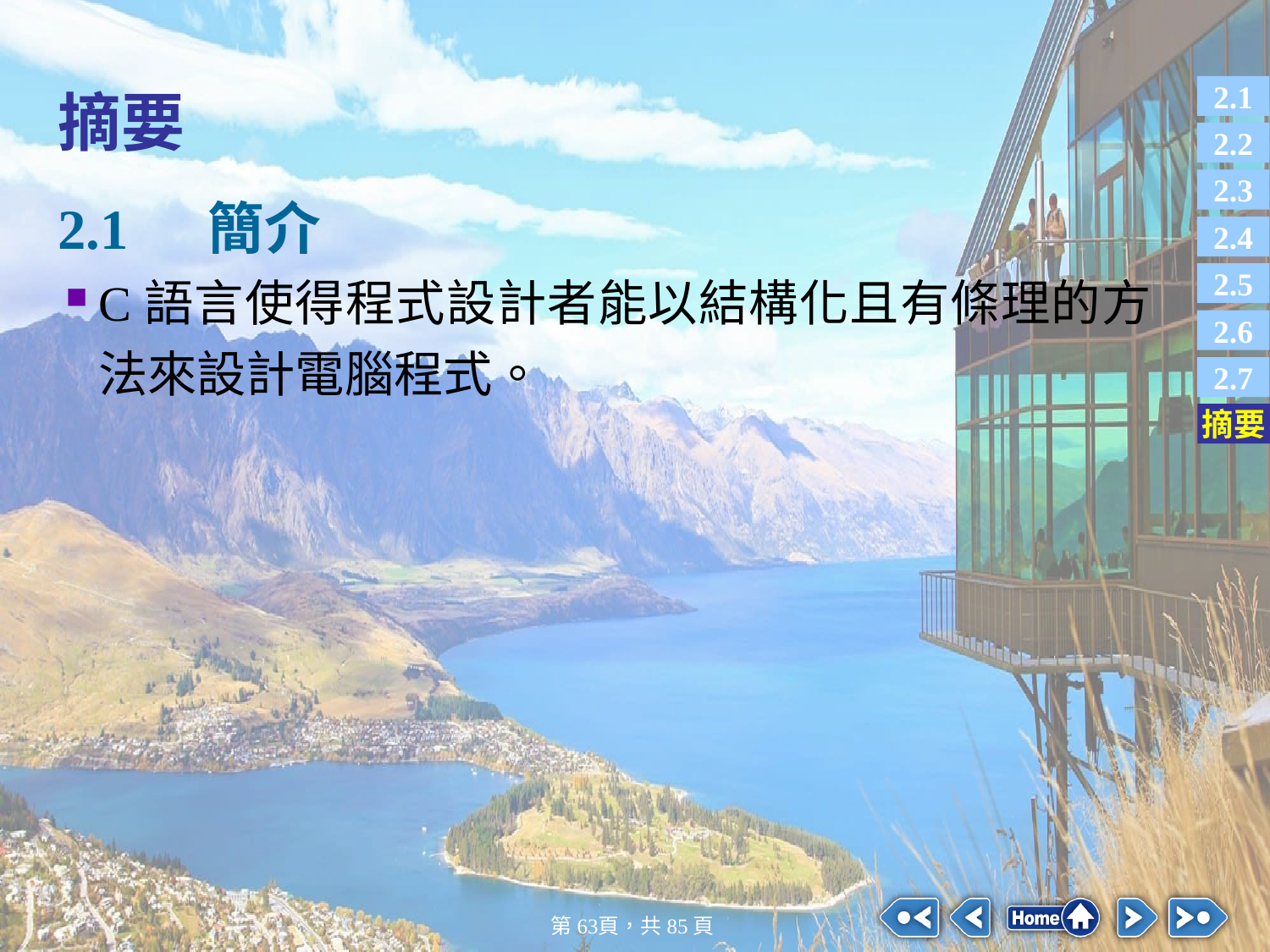

# 摘要
2.1	簡介
C語言使得程式設計者能以結構化且有條理的方法來設計電腦程式。